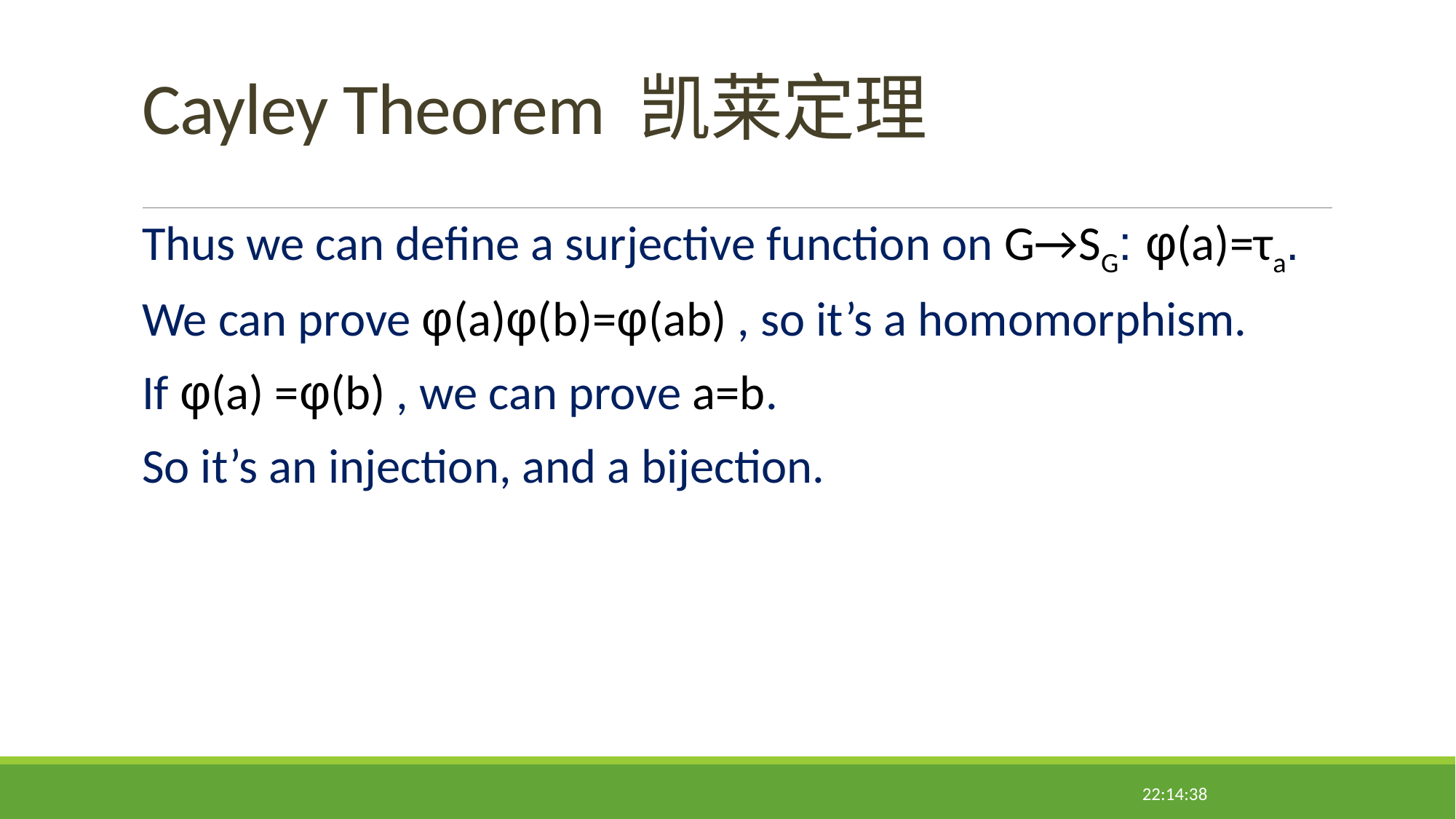

# Cayley Theorem 凯莱定理
Thus we can define a surjective function on G→SG: φ(a)=τa.
We can prove φ(a)φ(b)=φ(ab) , so it’s a homomorphism.
If φ(a) =φ(b) , we can prove a=b.
So it’s an injection, and a bijection.

22:14:38